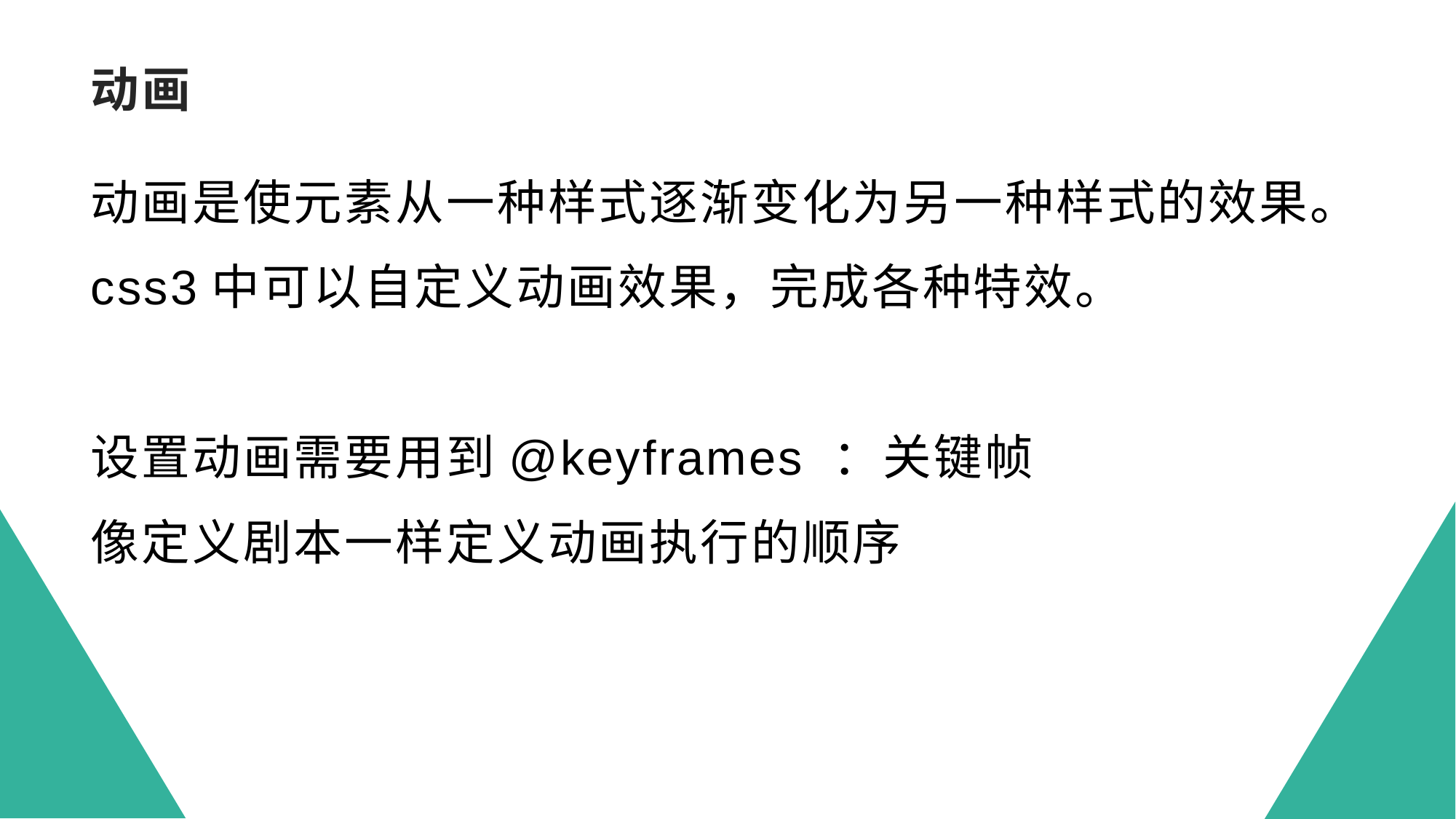

# 动画
动画是使元素从一种样式逐渐变化为另一种样式的效果。
css3中可以自定义动画效果，完成各种特效。

设置动画需要用到@keyframes ：关键帧
像定义剧本一样定义动画执行的顺序